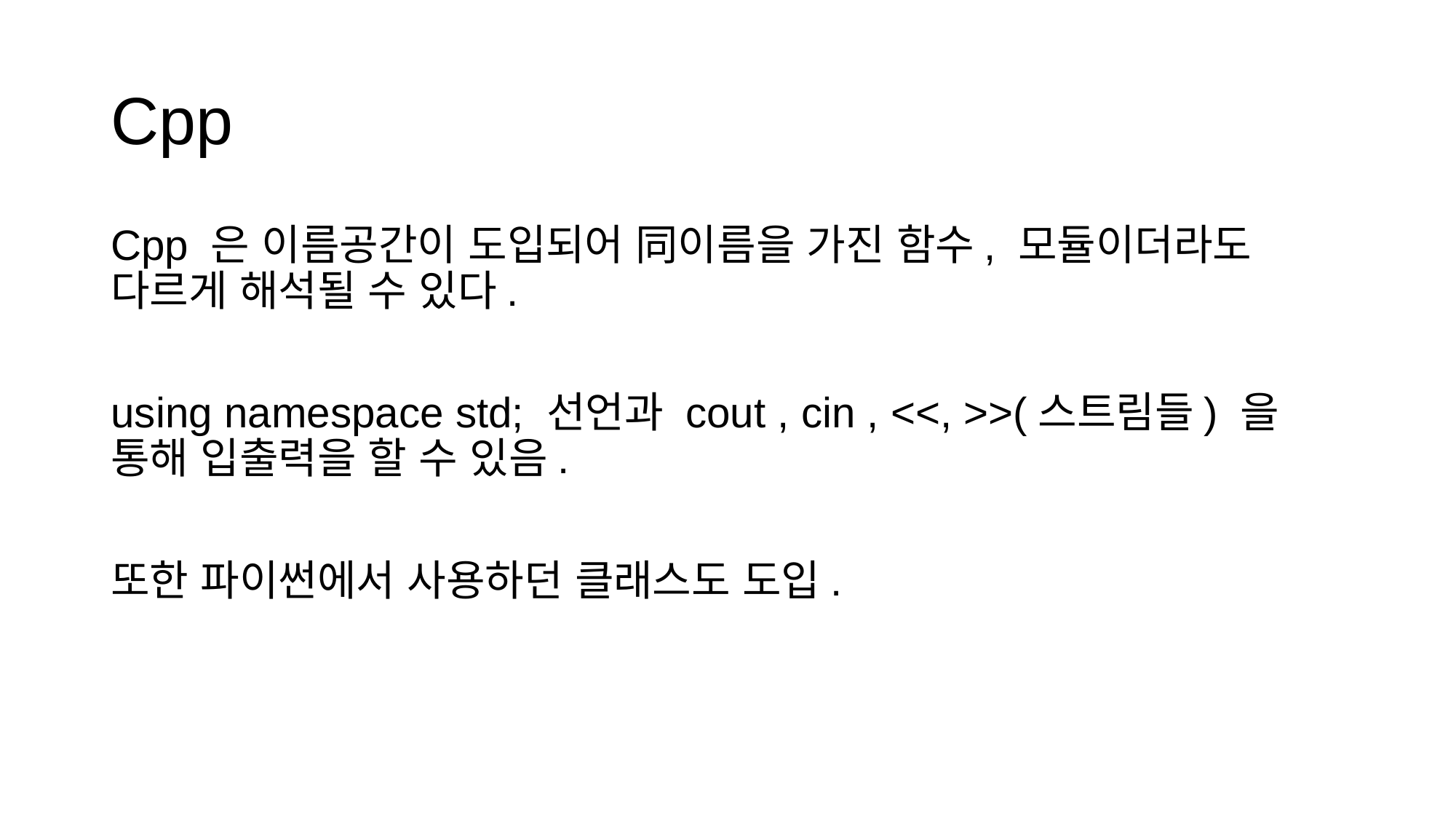

# Cpp
Cpp 은 이름공간이 도입되어 同이름을 가진 함수, 모듈이더라도 다르게 해석될 수 있다.

using namespace std; 선언과 cout , cin , <<, >>(스트림들) 을 통해 입출력을 할 수 있음.

또한 파이썬에서 사용하던 클래스도 도입.